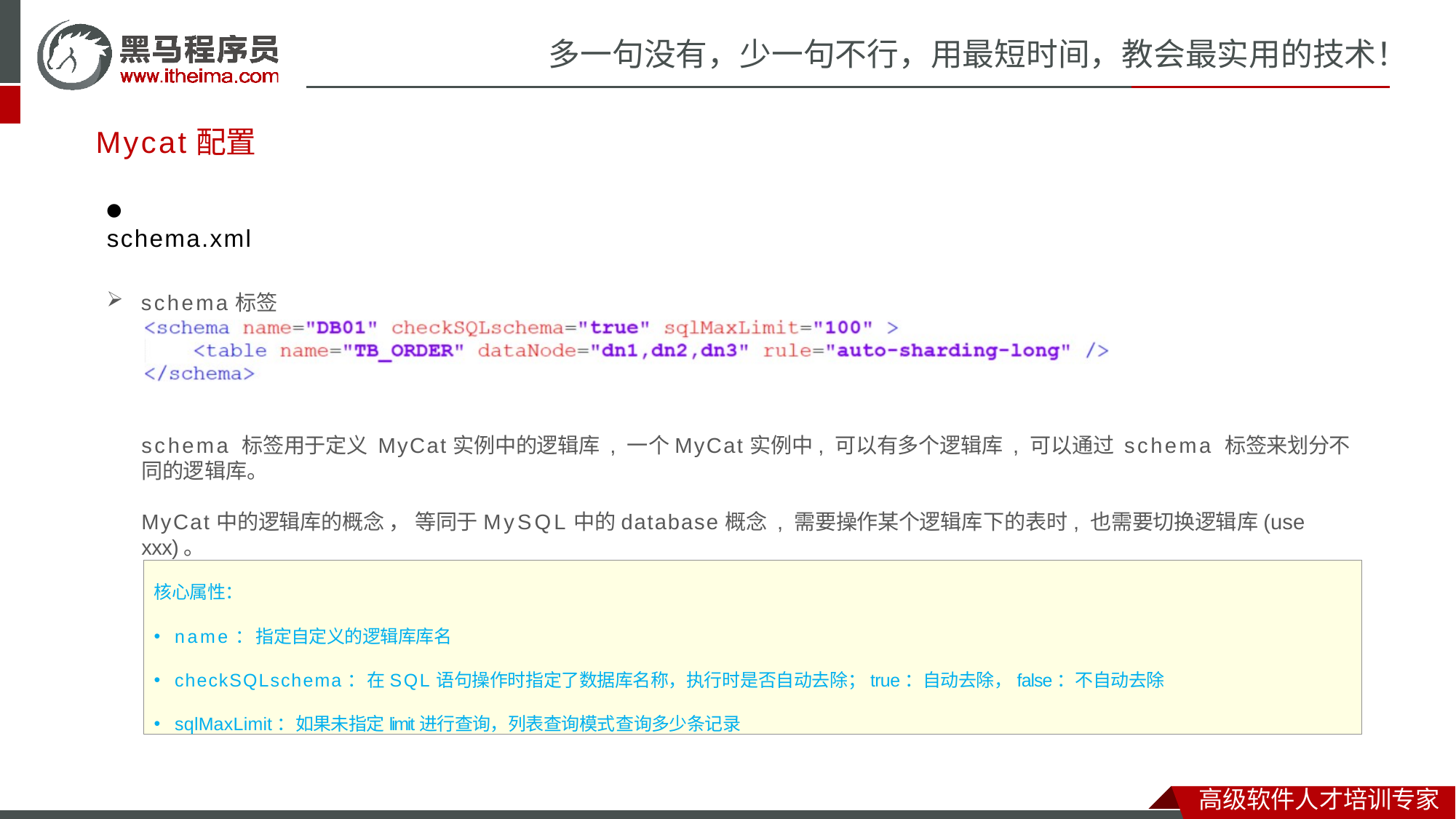

# 多一句没有，少一句不行，用最短时间，教会最实用的技术！

Mycat配置
⚫	schema.xml

schema标签

schema 标签用于定义 MyCat实例中的逻辑库 , 一个MyCat实例中, 可以有多个逻辑库 , 可以通过 schema 标签来划分不同的逻辑库。
MyCat中的逻辑库的概念 ， 等同于MySQL中的database概念 , 需要操作某个逻辑库下的表时, 也需要切换逻辑库(use xxx)。
核心属性：

name：指定自定义的逻辑库库名
checkSQLschema：在SQL语句操作时指定了数据库名称，执行时是否自动去除；true：自动去除，false：不自动去除
sqlMaxLimit：如果未指定limit进行查询，列表查询模式查询多少条记录
高级软件人才培训专家